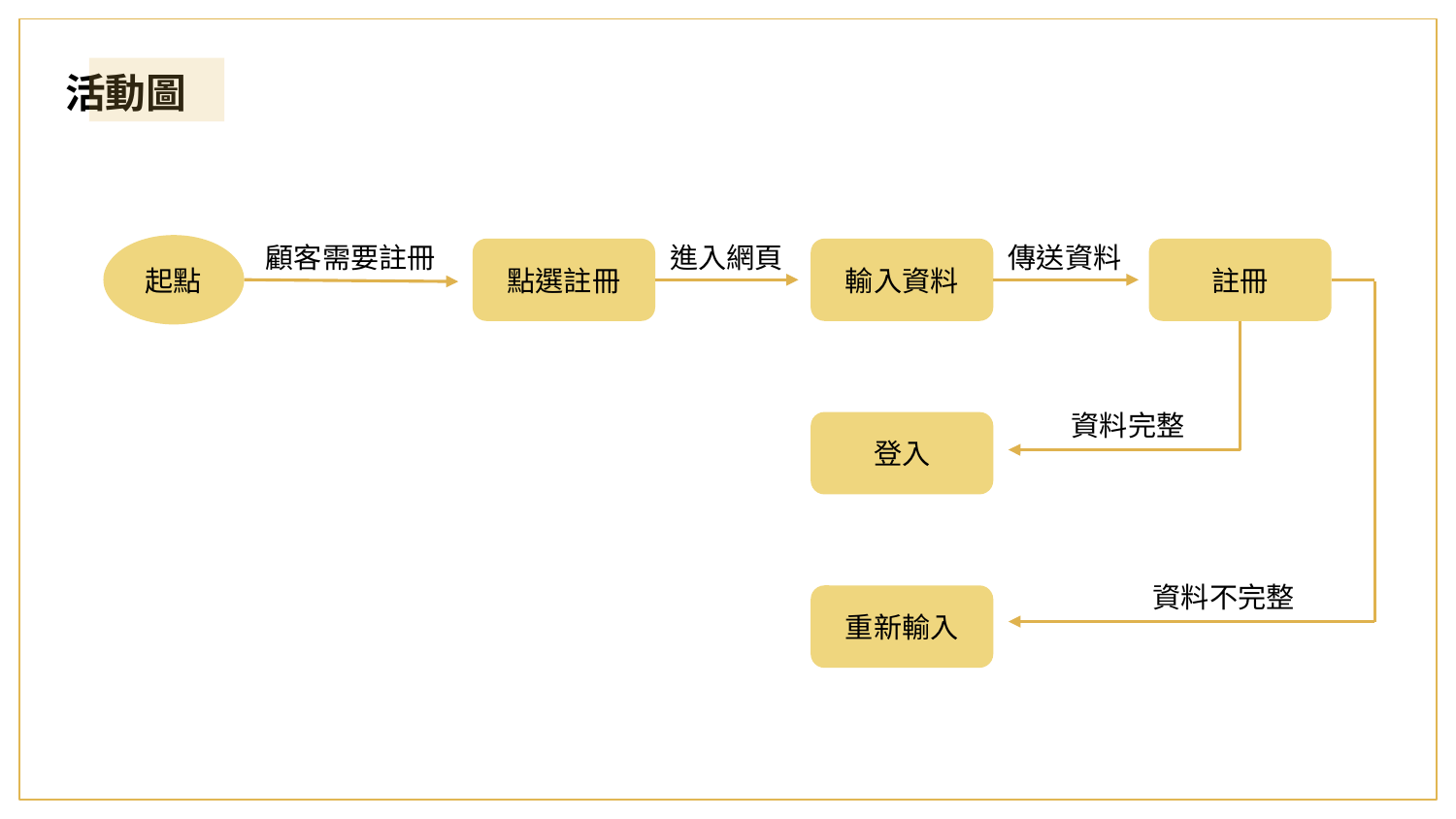

活動圖
傳送資料
顧客需要註冊
進入網頁
起點
點選註冊
輸入資料
註冊
資料完整
登入
資料不完整
重新輸入